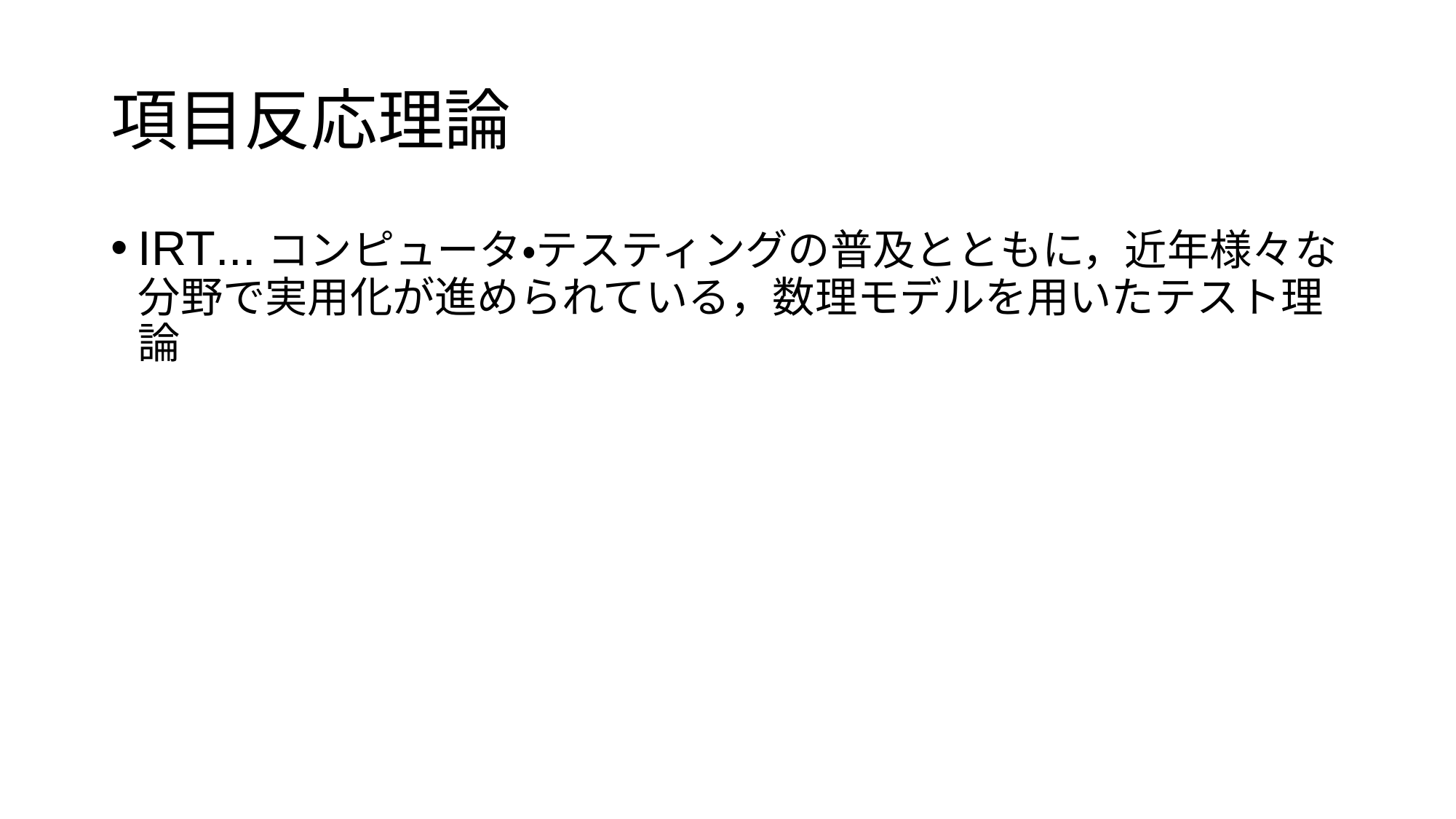

# 項目反応理論
IRT...コンピュータ・テスティングの普及とともに，近年様々な分野で実用化が進められている，数理モデルを用いたテスト理論